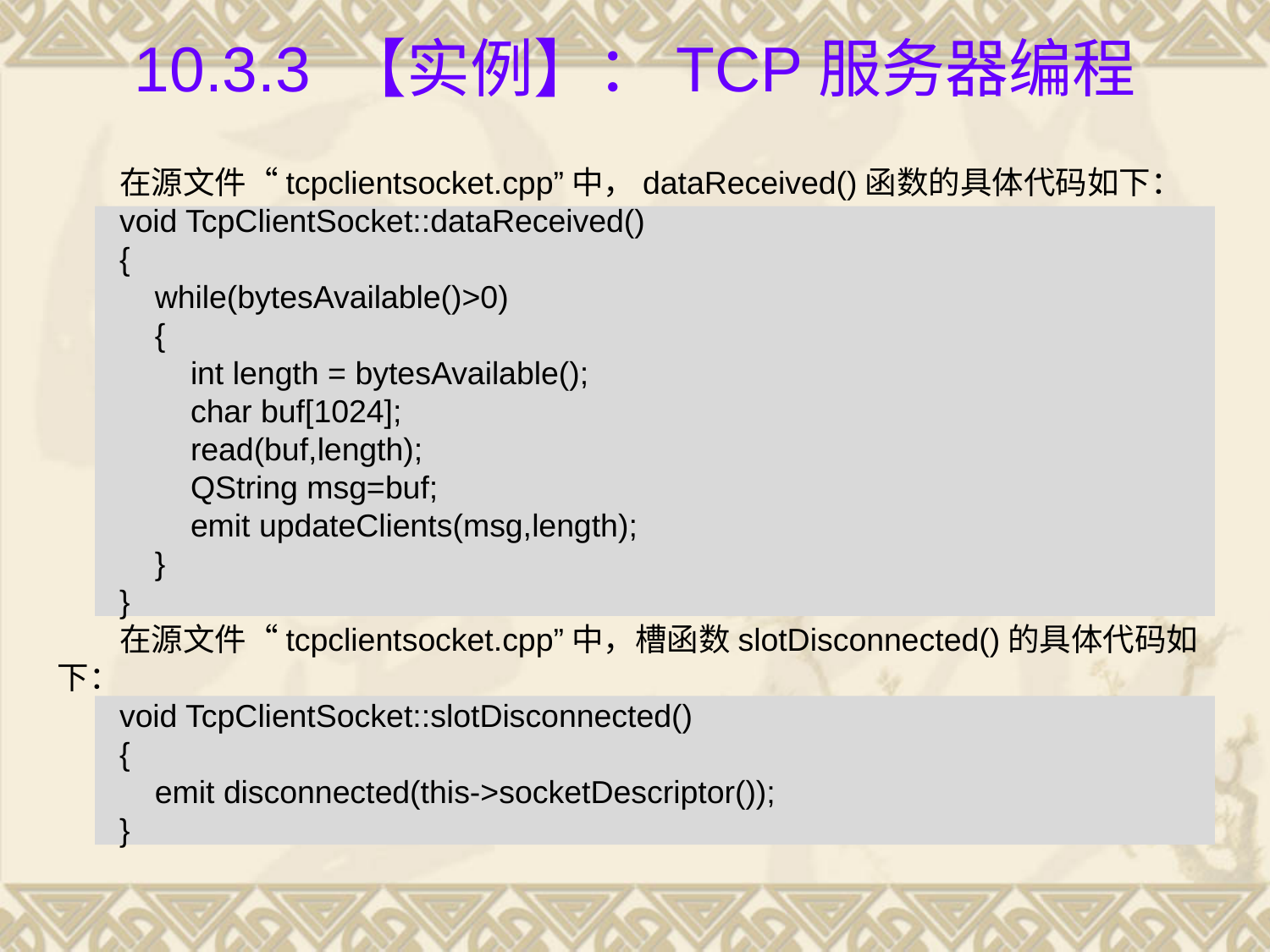

# 10.3.3 【实例】：TCP服务器编程
在源文件“tcpclientsocket.cpp”中，dataReceived()函数的具体代码如下：
void TcpClientSocket::dataReceived()
{
    while(bytesAvailable()>0)
    {
        int length = bytesAvailable();
        char buf[1024];
        read(buf,length);
        QString msg=buf;
        emit updateClients(msg,length);
    }
}
在源文件“tcpclientsocket.cpp”中，槽函数slotDisconnected()的具体代码如下：
void TcpClientSocket::slotDisconnected()
{
    emit disconnected(this->socketDescriptor());
}